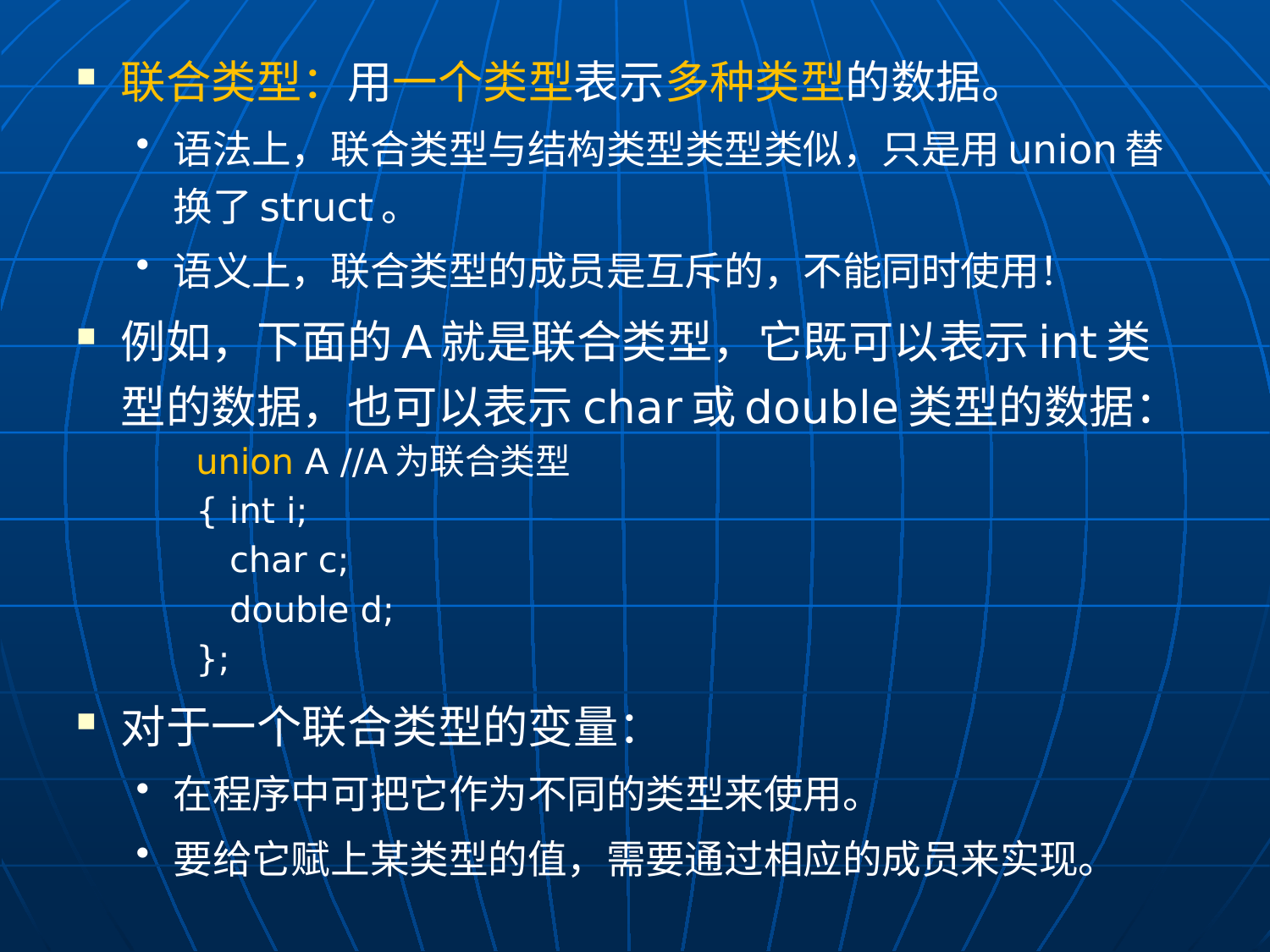

联合类型：用一个类型表示多种类型的数据。
语法上，联合类型与结构类型类型类似，只是用union替换了struct。
语义上，联合类型的成员是互斥的，不能同时使用！
例如，下面的A就是联合类型，它既可以表示int类型的数据，也可以表示char或double类型的数据：
union A //A为联合类型
{ int i;
   char c;
   double d;
};
对于一个联合类型的变量：
在程序中可把它作为不同的类型来使用。
要给它赋上某类型的值，需要通过相应的成员来实现。